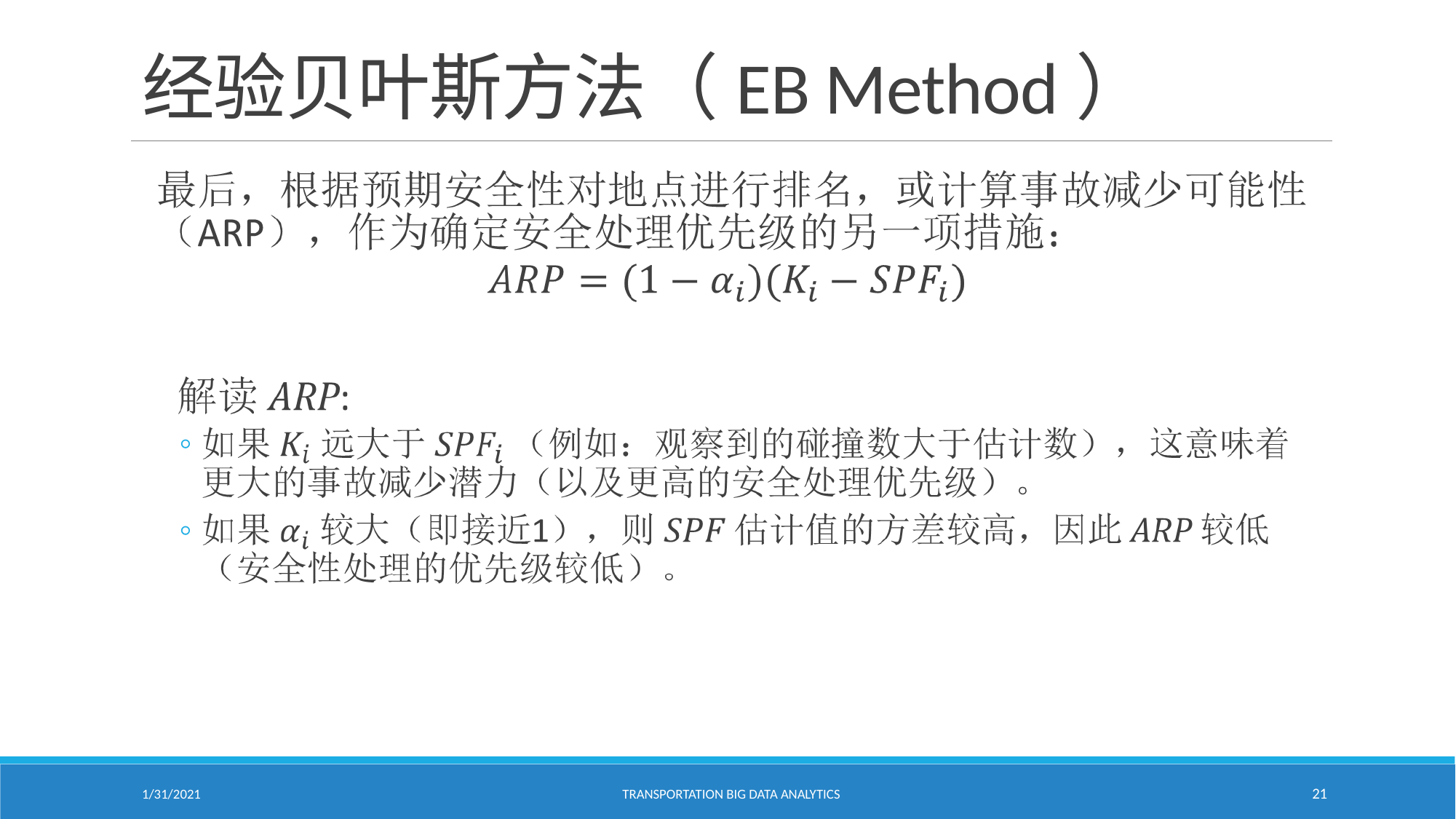

# 经验贝叶斯方法（EB Method）

1/31/2021
Transportation Big Data Analytics
21